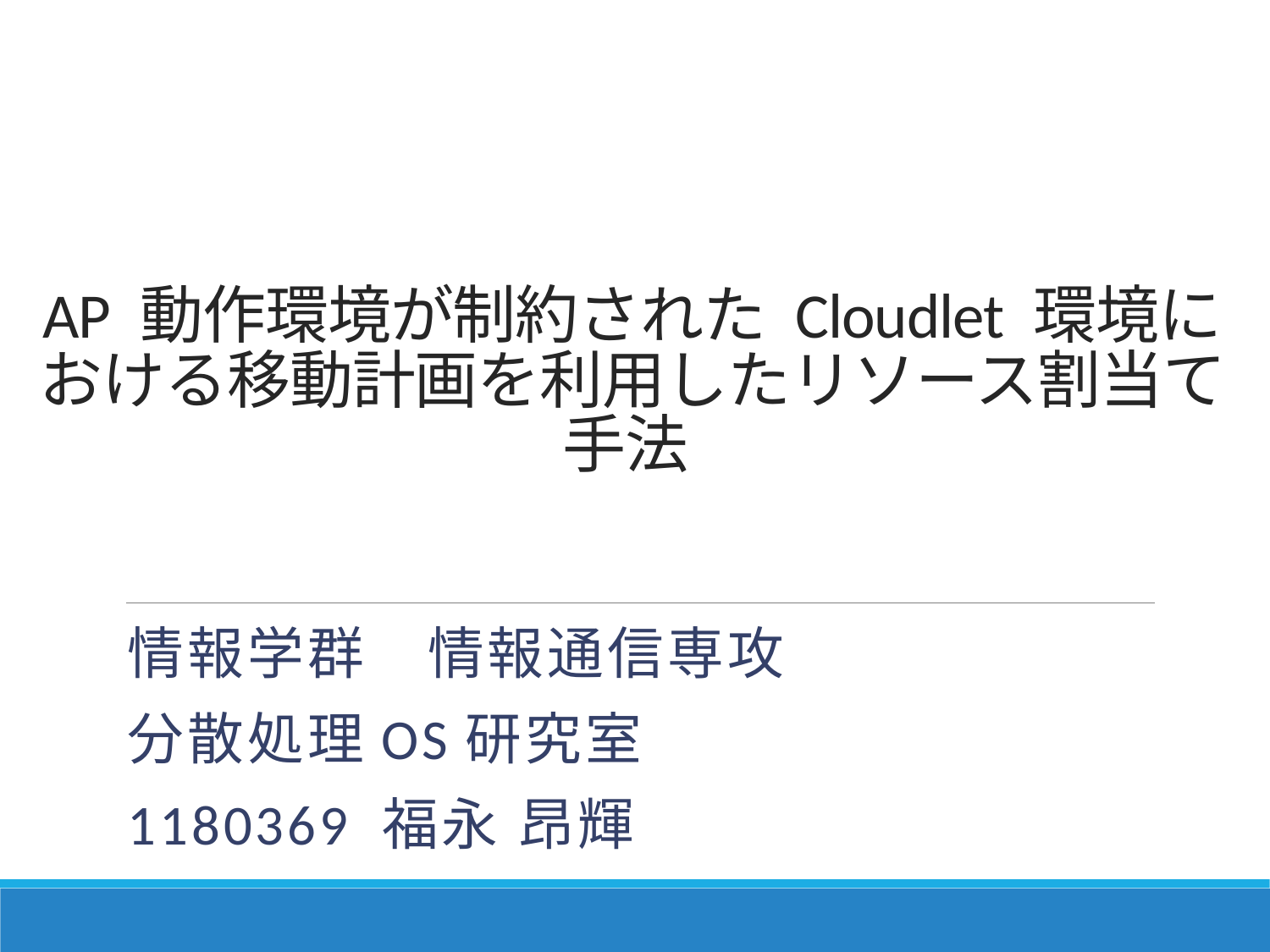

# AP 動作環境が制約された Cloudlet 環境に おける移動計画を利用したリソース割当て手法
情報学群　情報通信専攻
分散処理OS研究室
1180369 福永 昂輝